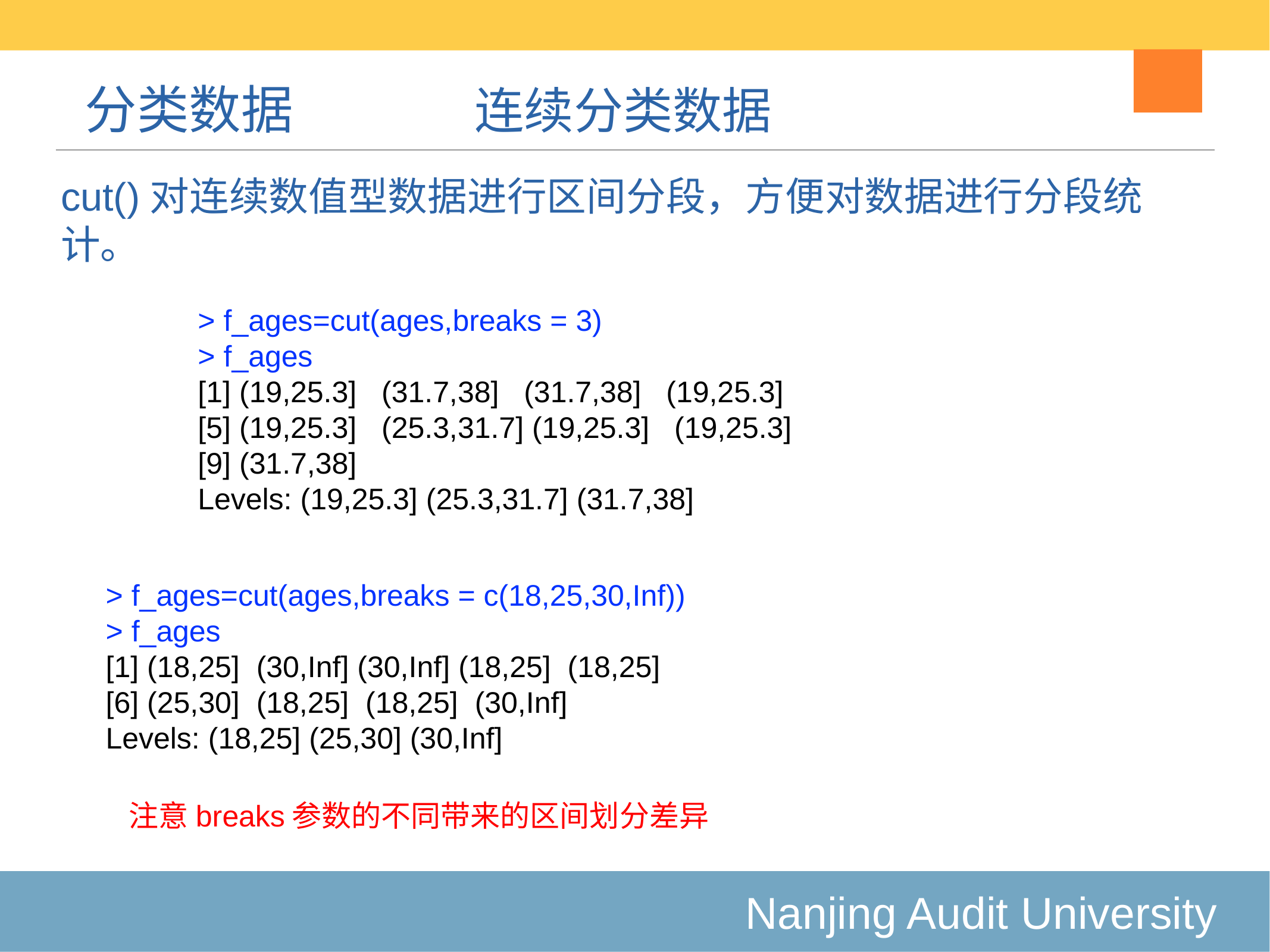

# 分类数据
连续分类数据
cut()对连续数值型数据进行区间分段，方便对数据进行分段统计。
> f_ages=cut(ages,breaks = 3)
> f_ages
[1] (19,25.3]   (31.7,38]   (31.7,38]   (19,25.3]
[5] (19,25.3]   (25.3,31.7] (19,25.3]   (19,25.3]
[9] (31.7,38]
Levels: (19,25.3] (25.3,31.7] (31.7,38]
> f_ages=cut(ages,breaks = c(18,25,30,Inf))
> f_ages
[1] (18,25]  (30,Inf] (30,Inf] (18,25]  (18,25]
[6] (25,30]  (18,25]  (18,25]  (30,Inf]
Levels: (18,25] (25,30] (30,Inf]
注意breaks参数的不同带来的区间划分差异